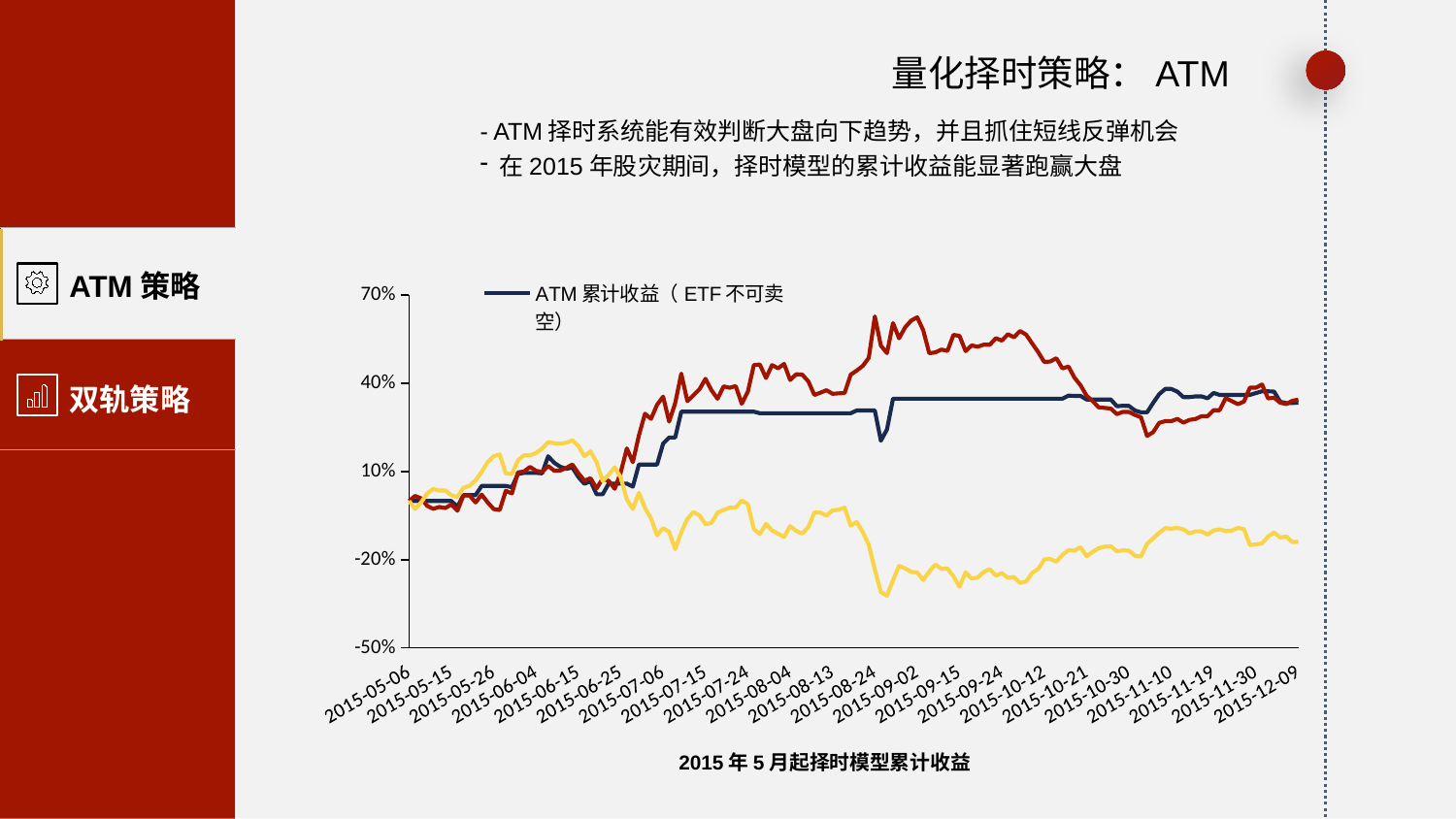

量化择时策略：ATM

- ATM择时系统能有效判断大盘向下趋势，并且抓住短线反弹机会
在2015年股灾期间，择时模型的累计收益能显著跑赢大盘

ATM策略

### Chart

| Category | ATM累计收益（ETF不可卖空） | ATM累计收益（IF可卖空） | 上证指数累计收益 |
|---|---|---|---|
| 2015-05-06 | 0.0 | 0.0 | 0.0 |
| 2015-05-07 | 0.0 | 0.017200000000000003 | -0.02770000000000001 |
| 2015-05-08 | 0.0 | 0.008700000000000005 | -0.004900000000000003 |
| 2015-05-11 | 0.0 | -0.017000000000000005 | 0.025400000000000006 |
| 2015-05-12 | 0.0 | -0.02690000000000001 | 0.04100000000000001 |
| 2015-05-13 | 0.0 | -0.020600000000000007 | 0.0352 |
| 2015-05-14 | 0.0 | -0.024200000000000006 | 0.03570000000000001 |
| 2015-05-15 | 0.0 | -0.012200000000000003 | 0.019500000000000007 |
| 2015-05-18 | -0.020000000000000007 | -0.0333 | 0.013500000000000005 |
| 2015-05-19 | 0.019900000000000008 | 0.019000000000000006 | 0.044900000000000016 |
| 2015-05-20 | 0.019900000000000008 | 0.019200000000000005 | 0.05130000000000001 |
| 2015-05-21 | 0.019900000000000008 | -0.005300000000000002 | 0.07000000000000002 |
| 2015-05-22 | 0.051100000000000007 | 0.021500000000000005 | 0.09840000000000003 |
| 2015-05-25 | 0.051100000000000007 | -0.005100000000000001 | 0.132 |
| 2015-05-26 | 0.051100000000000007 | -0.02790000000000001 | 0.15220000000000006 |
| 2015-05-27 | 0.051100000000000007 | -0.030900000000000007 | 0.15850000000000006 |
| 2015-05-28 | 0.051100000000000007 | 0.0347 | 0.09340000000000002 |
| 2015-05-29 | 0.04670000000000001 | 0.025400000000000006 | 0.09150000000000003 |
| 2015-06-01 | 0.0918 | 0.09730000000000001 | 0.1385 |
| 2015-06-02 | 0.09550000000000003 | 0.10020000000000003 | 0.15540000000000007 |
| 2015-06-03 | 0.09550000000000003 | 0.11570000000000003 | 0.15530000000000005 |
| 2015-06-04 | 0.09550000000000003 | 0.10260000000000002 | 0.16290000000000004 |
| 2015-06-05 | 0.09390000000000004 | 0.09880000000000004 | 0.17830000000000001 |
| 2015-06-08 | 0.1521 | 0.11890000000000002 | 0.2001 |
| 2015-06-09 | 0.12990000000000004 | 0.10300000000000002 | 0.1965 |
| 2015-06-10 | 0.11610000000000002 | 0.10350000000000002 | 0.195 |
| 2015-06-11 | 0.10940000000000003 | 0.1124 | 0.198 |
| 2015-06-12 | 0.11370000000000002 | 0.12410000000000003 | 0.20670000000000005 |
| 2015-06-15 | 0.08110000000000003 | 0.09390000000000004 | 0.18670000000000006 |
| 2015-06-16 | 0.05830000000000002 | 0.0688 | 0.15200000000000005 |
| 2015-06-17 | 0.06740000000000002 | 0.07760000000000003 | 0.1686 |
| 2015-06-18 | 0.02270000000000001 | 0.042400000000000014 | 0.1318 |
| 2015-06-19 | 0.02270000000000001 | 0.07600000000000001 | 0.0675 |
| 2015-06-23 | 0.05900000000000001 | 0.06820000000000001 | 0.08950000000000004 |
| 2015-06-24 | 0.05900000000000001 | 0.04130000000000001 | 0.1144 |
| 2015-06-25 | 0.05900000000000001 | 0.09710000000000002 | 0.07980000000000002 |
| 2015-06-26 | 0.05900000000000001 | 0.17880000000000001 | 0.005900000000000003 |
| 2015-06-29 | 0.048700000000000014 | 0.1317 | -0.027400000000000015 |
| 2015-06-30 | 0.12400000000000003 | 0.2232 | 0.02780000000000001 |
| 2015-07-01 | 0.12400000000000003 | 0.2968000000000001 | -0.024500000000000004 |
| 2015-07-02 | 0.12400000000000003 | 0.2793000000000001 | -0.05930000000000002 |
| 2015-07-03 | 0.12400000000000003 | 0.3273000000000002 | -0.11700000000000002 |
| 2015-07-06 | 0.195 | 0.3550000000000001 | -0.09260000000000003 |
| 2015-07-07 | 0.21590000000000006 | 0.2699000000000001 | -0.1053 |
| 2015-07-08 | 0.21590000000000006 | 0.33300000000000013 | -0.1643 |
| 2015-07-09 | 0.3037000000000001 | 0.4331000000000001 | -0.10670000000000003 |
| 2015-07-10 | 0.3037000000000001 | 0.33950000000000014 | -0.0614 |
| 2015-07-13 | 0.3037000000000001 | 0.3590000000000001 | -0.03770000000000001 |
| 2015-07-14 | 0.3037000000000001 | 0.3795000000000001 | -0.049200000000000015 |
| 2015-07-15 | 0.3037000000000001 | 0.4153000000000001 | -0.07930000000000002 |
| 2015-07-16 | 0.3037000000000001 | 0.3765000000000001 | -0.07480000000000002 |
| 2015-07-17 | 0.3037000000000001 | 0.3475000000000001 | -0.039800000000000016 |
| 2015-07-20 | 0.3037000000000001 | 0.3898000000000002 | -0.03100000000000001 |
| 2015-07-21 | 0.3037000000000001 | 0.3850000000000001 | -0.02290000000000001 |
| 2015-07-22 | 0.3037000000000001 | 0.3910000000000001 | -0.022500000000000006 |
| 2015-07-23 | 0.3037000000000001 | 0.3305000000000001 | 0.0018000000000000008 |
| 2015-07-24 | 0.3037000000000001 | 0.3715000000000001 | -0.011000000000000005 |
| 2015-07-27 | 0.3037000000000001 | 0.4623000000000001 | -0.09580000000000002 |
| 2015-07-28 | 0.2985000000000001 | 0.464 | -0.1128 |
| 2015-07-29 | 0.2985000000000001 | 0.4182 | -0.07830000000000002 |
| 2015-07-30 | 0.2985000000000001 | 0.4621 | -0.1003 |
| 2015-07-31 | 0.2985000000000001 | 0.4513000000000001 | -0.1116 |
| 2015-08-03 | 0.2985000000000001 | 0.4662 | -0.12260000000000003 |
| 2015-08-04 | 0.2985000000000001 | 0.4114000000000001 | -0.08580000000000003 |
| 2015-08-05 | 0.2985000000000001 | 0.4309000000000001 | -0.1023 |
| 2015-08-06 | 0.2985000000000001 | 0.4298000000000001 | -0.11120000000000002 |
| 2015-08-07 | 0.2985000000000001 | 0.4065000000000001 | -0.08860000000000004 |
| 2015-08-10 | 0.2985000000000001 | 0.3603000000000001 | -0.03940000000000001 |
| 2015-08-11 | 0.2985000000000001 | 0.3681000000000001 | -0.03950000000000001 |
| 2015-08-12 | 0.2985000000000001 | 0.3767000000000001 | -0.05010000000000001 |
| 2015-08-13 | 0.2985000000000001 | 0.3644000000000001 | -0.0325 |
| 2015-08-14 | 0.2985000000000001 | 0.3661000000000001 | -0.029800000000000007 |
| 2015-08-17 | 0.2985000000000001 | 0.3673000000000001 | -0.02260000000000001 |
| 2015-08-18 | 0.2985000000000001 | 0.4294000000000001 | -0.08400000000000005 |
| 2015-08-19 | 0.3077000000000001 | 0.44360000000000005 | -0.0718 |
| 2015-08-20 | 0.3077000000000001 | 0.4593000000000001 | -0.10610000000000003 |
| 2015-08-21 | 0.3077000000000001 | 0.4868000000000001 | -0.14880000000000004 |
| 2015-08-24 | 0.3077000000000001 | 0.6276000000000004 | -0.23370000000000005 |
| 2015-08-25 | 0.2048 | 0.5284 | -0.3100000000000001 |
| 2015-08-26 | 0.2431 | 0.5029 | -0.3228000000000002 |
| 2015-08-27 | 0.3479000000000001 | 0.6052000000000002 | -0.2694000000000001 |
| 2015-08-28 | 0.3479000000000001 | 0.5532 | -0.2212 |
| 2015-08-31 | 0.3479000000000001 | 0.5902999999999998 | -0.2293 |
| 2015-09-01 | 0.3479000000000001 | 0.6135 | -0.24150000000000005 |
| 2015-09-02 | 0.3479000000000001 | 0.6246000000000004 | -0.24350000000000005 |
| 2015-09-07 | 0.3479000000000001 | 0.5806 | -0.2689000000000001 |
| 2015-09-08 | 0.3479000000000001 | 0.5024999999999998 | -0.2398 |
| 2015-09-09 | 0.3479000000000001 | 0.5054 | -0.21690000000000006 |
| 2015-09-10 | 0.3479000000000001 | 0.5149 | -0.2308 |
| 2015-09-11 | 0.3479000000000001 | 0.5104 | -0.23020000000000004 |
| 2015-09-14 | 0.3479000000000001 | 0.5650000000000002 | -0.2567 |
| 2015-09-15 | 0.3479000000000001 | 0.5613 | -0.2920000000000001 |
| 2015-09-16 | 0.3479000000000001 | 0.5096 | -0.2431 |
| 2015-09-17 | 0.3479000000000001 | 0.529 | -0.2641 |
| 2015-09-18 | 0.3479000000000001 | 0.5246000000000002 | -0.2603000000000001 |
| 2015-09-21 | 0.3479000000000001 | 0.5316000000000002 | -0.24140000000000006 |
| 2015-09-22 | 0.3479000000000001 | 0.5314 | -0.23220000000000005 |
| 2015-09-23 | 0.3479000000000001 | 0.5536000000000002 | -0.2542 |
| 2015-09-24 | 0.3479000000000001 | 0.5454 | -0.2456 |
| 2015-09-25 | 0.3479000000000001 | 0.5671 | -0.2616 |
| 2015-09-28 | 0.3479000000000001 | 0.5568000000000002 | -0.2589 |
| 2015-09-29 | 0.3479000000000001 | 0.5781000000000002 | -0.2791 |
| 2015-09-30 | 0.3479000000000001 | 0.5656000000000002 | -0.2743000000000001 |
| 2015-10-08 | 0.3479000000000001 | 0.5357000000000002 | -0.2446 |
| 2015-10-09 | 0.3479000000000001 | 0.5061 | -0.23190000000000005 |
| 2015-10-12 | 0.3479000000000001 | 0.4726 | -0.1991 |
| 2015-10-13 | 0.3479000000000001 | 0.4744000000000001 | -0.19740000000000005 |
| 2015-10-14 | 0.3479000000000001 | 0.4855000000000001 | -0.20670000000000005 |
| 2015-10-15 | 0.3479000000000001 | 0.4509 | -0.18350000000000005 |
| 2015-10-16 | 0.3584000000000001 | 0.4573000000000001 | -0.1676 |
| 2015-10-19 | 0.3572 | 0.4190000000000001 | -0.16890000000000005 |
| 2015-10-20 | 0.3572 | 0.3938000000000002 | -0.15750000000000006 |
| 2015-10-21 | 0.3450000000000001 | 0.3581000000000001 | -0.18800000000000006 |
| 2015-10-22 | 0.3450000000000001 | 0.33950000000000014 | -0.1736 |
| 2015-10-23 | 0.3450000000000001 | 0.3184000000000001 | -0.1607 |
| 2015-10-26 | 0.3450000000000001 | 0.3165000000000001 | -0.15560000000000004 |
| 2015-10-27 | 0.3450000000000001 | 0.3141000000000001 | -0.15420000000000006 |
| 2015-10-28 | 0.3221000000000001 | 0.2952 | -0.17140000000000005 |
| 2015-10-29 | 0.3238000000000002 | 0.3031000000000001 | -0.1678 |
| 2015-10-30 | 0.3233000000000002 | 0.3029000000000001 | -0.1693 |
| 2015-11-02 | 0.30780000000000013 | 0.2924000000000001 | -0.18630000000000005 |
| 2015-11-03 | 0.3015000000000001 | 0.2846 | -0.18880000000000005 |
| 2015-11-04 | 0.3015000000000001 | 0.221 | -0.14570000000000005 |
| 2015-11-05 | 0.3336000000000001 | 0.2341 | -0.1274 |
| 2015-11-06 | 0.3631000000000001 | 0.2656 | -0.10830000000000002 |
| 2015-11-09 | 0.3811000000000001 | 0.2716 | -0.09250000000000003 |
| 2015-11-10 | 0.3811000000000001 | 0.2714000000000001 | -0.09430000000000002 |
| 2015-11-11 | 0.37180000000000013 | 0.2793000000000001 | -0.09160000000000003 |
| 2015-11-12 | 0.3531 | 0.2664000000000001 | -0.09640000000000001 |
| 2015-11-13 | 0.3531 | 0.2756 | -0.1108 |
| 2015-11-16 | 0.3558000000000001 | 0.2789000000000001 | -0.10350000000000002 |
| 2015-11-17 | 0.3558000000000001 | 0.2883000000000001 | -0.10410000000000003 |
| 2015-11-18 | 0.3492 | 0.2882 | -0.11420000000000002 |
| 2015-11-19 | 0.3674000000000001 | 0.30880000000000013 | -0.10060000000000002 |
| 2015-11-20 | 0.3607 | 0.3087000000000001 | -0.09690000000000003 |
| 2015-11-23 | 0.3607 | 0.3499000000000001 | -0.1024 |
| 2015-11-24 | 0.3607 | 0.3398000000000002 | -0.1008 |
| 2015-11-25 | 0.3607 | 0.3290000000000001 | -0.09200000000000003 |
| 2015-11-26 | 0.3607 | 0.3379000000000002 | -0.09540000000000003 |
| 2015-11-27 | 0.3607 | 0.3856000000000001 | -0.15030000000000004 |
| 2015-11-30 | 0.3671000000000001 | 0.3851000000000001 | -0.14780000000000001 |
| 2015-12-01 | 0.3730000000000001 | 0.3963000000000002 | -0.1446 |
| 2015-12-02 | 0.3730000000000001 | 0.3489000000000001 | -0.12120000000000003 |
| 2015-12-03 | 0.3719000000000001 | 0.3510000000000001 | -0.10760000000000003 |
| 2015-12-04 | 0.3373000000000002 | 0.3343000000000002 | -0.12430000000000002 |
| 2015-12-07 | 0.33290000000000014 | 0.32940000000000014 | -0.12090000000000002 |
| 2015-12-08 | 0.33290000000000014 | 0.3407 | -0.1398 |
| 2015-12-09 | 0.3346000000000001 | 0.3446 | -0.13920000000000005 |

双轨策略

2015年5月起择时模型累计收益